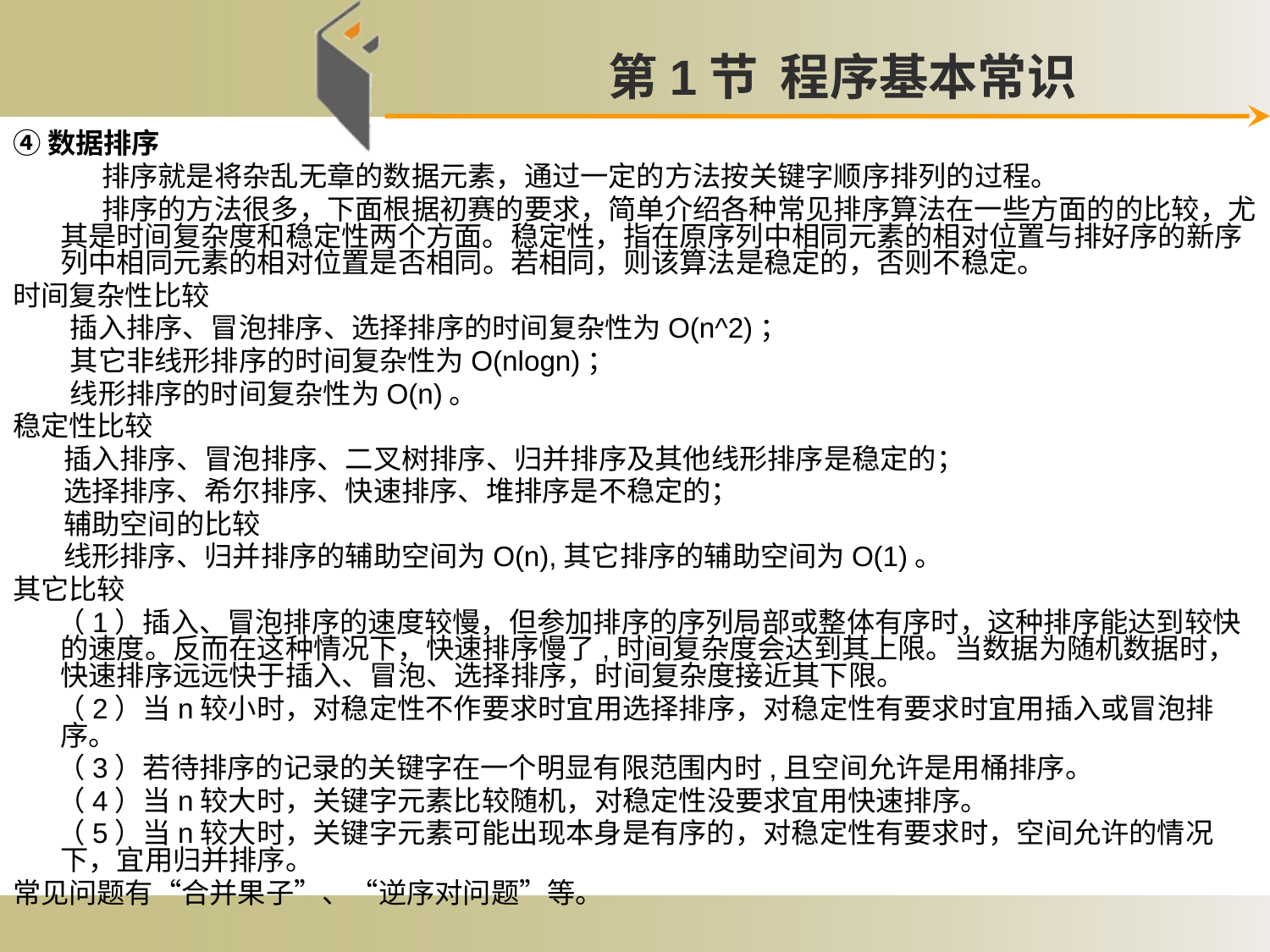

第1节  程序基本常识
# ④数据排序
             排序就是将杂乱无章的数据元素，通过一定的方法按关键字顺序排列的过程。
             排序的方法很多，下面根据初赛的要求，简单介绍各种常见排序算法在一些方面的的比较，尤其是时间复杂度和稳定性两个方面。稳定性，指在原序列中相同元素的相对位置与排好序的新序列中相同元素的相对位置是否相同。若相同，则该算法是稳定的，否则不稳定。
时间复杂性比较
        插入排序、冒泡排序、选择排序的时间复杂性为O(n^2)；
        其它非线形排序的时间复杂性为O(nlogn)；
        线形排序的时间复杂性为O(n)。
稳定性比较
       插入排序、冒泡排序、二叉树排序、归并排序及其他线形排序是稳定的；
       选择排序、希尔排序、快速排序、堆排序是不稳定的；
       辅助空间的比较
       线形排序、归并排序的辅助空间为O(n),其它排序的辅助空间为O(1)。
其它比较
      （1）插入、冒泡排序的速度较慢，但参加排序的序列局部或整体有序时，这种排序能达到较快的速度。反而在这种情况下，快速排序慢了,时间复杂度会达到其上限。当数据为随机数据时，快速排序远远快于插入、冒泡、选择排序，时间复杂度接近其下限。
      （2）当n较小时，对稳定性不作要求时宜用选择排序，对稳定性有要求时宜用插入或冒泡排序。
      （3）若待排序的记录的关键字在一个明显有限范围内时,且空间允许是用桶排序。
      （4）当n较大时，关键字元素比较随机，对稳定性没要求宜用快速排序。
      （5）当n较大时，关键字元素可能出现本身是有序的，对稳定性有要求时，空间允许的情况下，宜用归并排序。
常见问题有“合并果子”、“逆序对问题”等。